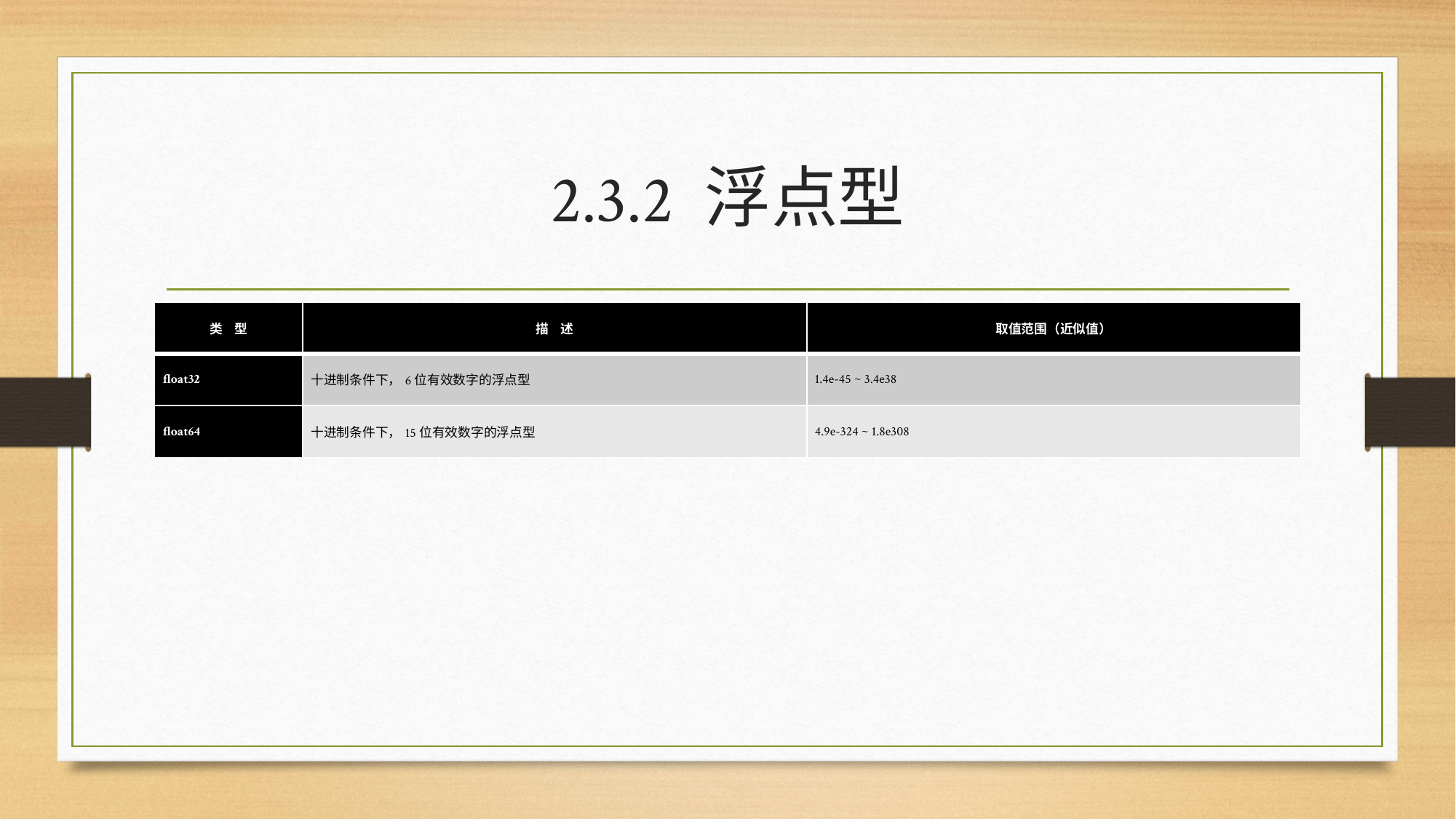

# 2.3.2 浮点型
| 类 型 | 描 述 | 取值范围（近似值） |
| --- | --- | --- |
| float32 | 十进制条件下，6位有效数字的浮点型 | 1.4e-45 ~ 3.4e38 |
| float64 | 十进制条件下，15位有效数字的浮点型 | 4.9e-324 ~ 1.8e308 |